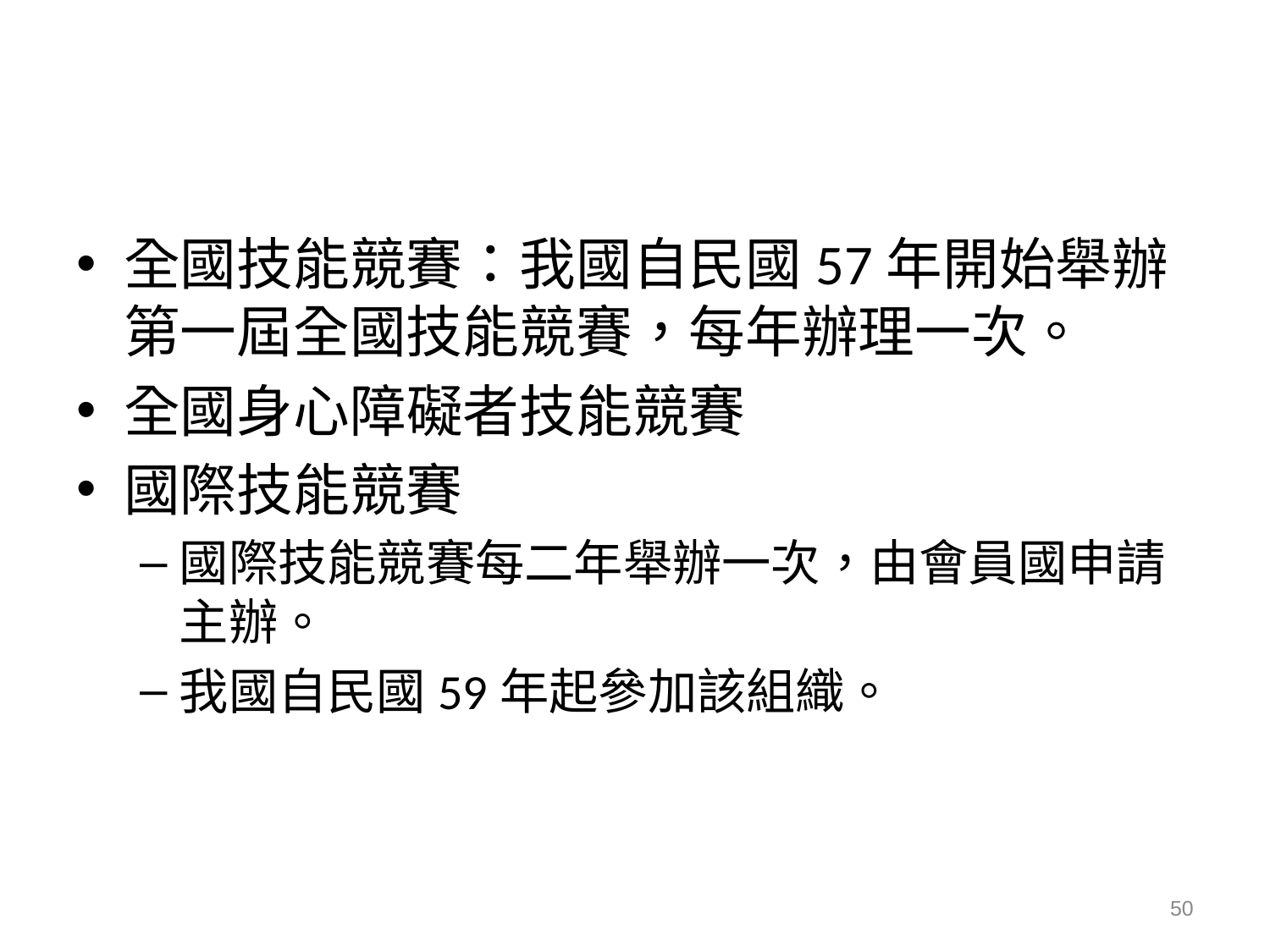

#
全國技能競賽：我國自民國57年開始舉辦第一屆全國技能競賽，每年辦理一次。
全國身心障礙者技能競賽
國際技能競賽
國際技能競賽每二年舉辦一次，由會員國申請主辦。
我國自民國59年起參加該組織。
50